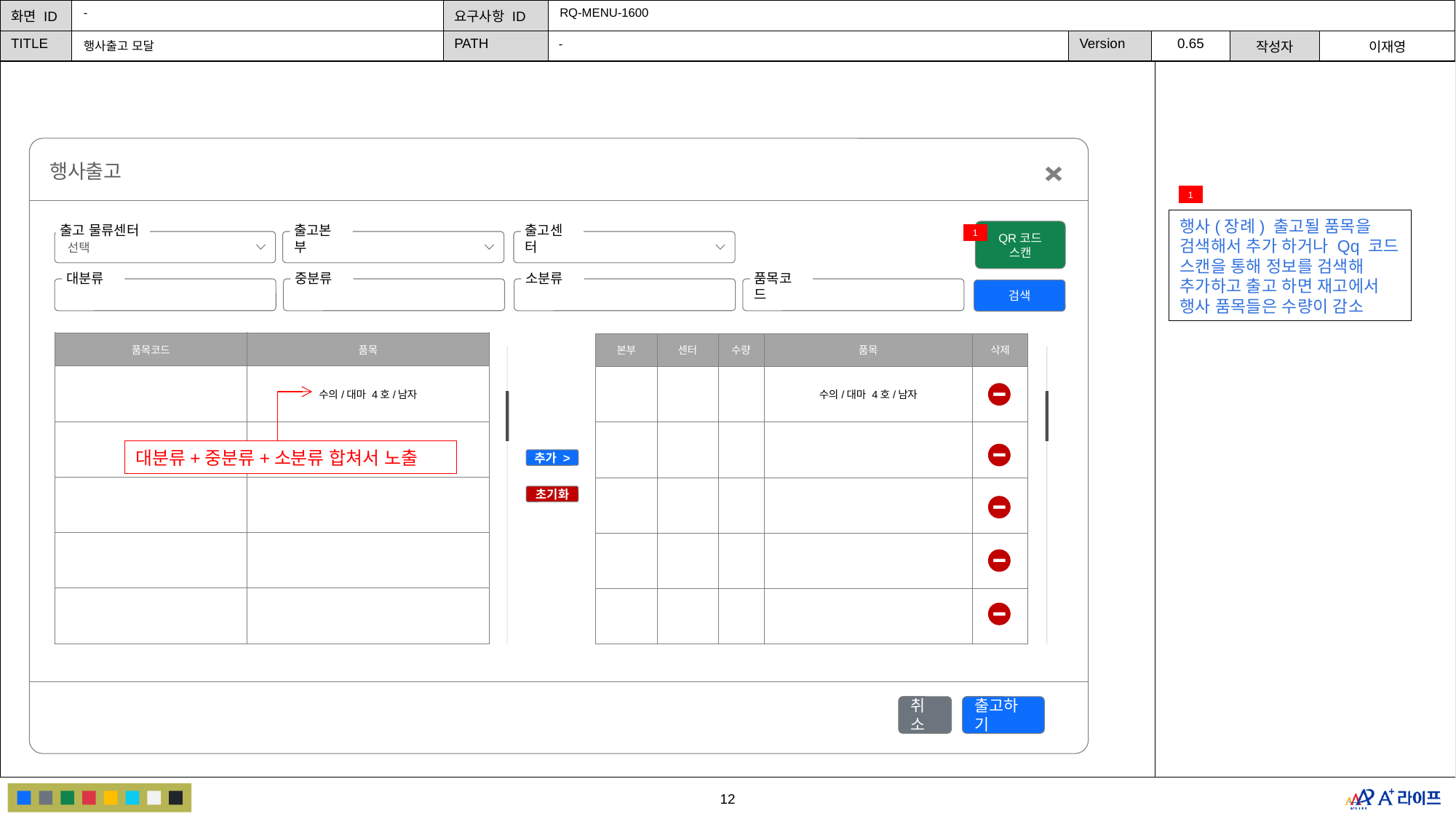

-
RQ-MENU-1600
-
행사출고 모달
행사출고

1
행사(장례) 출고될 품목을 검색해서 추가 하거나 Qq 코드 스캔을 통해 정보를 검색해 추가하고 출고 하면 재고에서 행사 품목들은 수량이 감소
출고 물류센터
선택

출고본부
선택

출고센터
선택

1
QR코드 스캔
대분류

중분류

소분류

품목코드

검색
| 품목코드 | 품목 |
| --- | --- |
|  | 수의/대마 4호/남자 |
|  |  |
|  |  |
|  |  |
|  |  |
| 본부 | 센터 | 수량 | 품목 | 삭제 |
| --- | --- | --- | --- | --- |
|  |  |  | 수의/대마 4호/남자 |  |
|  |  |  |  |  |
|  |  |  |  |  |
|  |  |  |  |  |
|  |  |  |  |  |

대분류+중분류+소분류 합쳐서 노출

추가 >
초기화

취소
출고하기